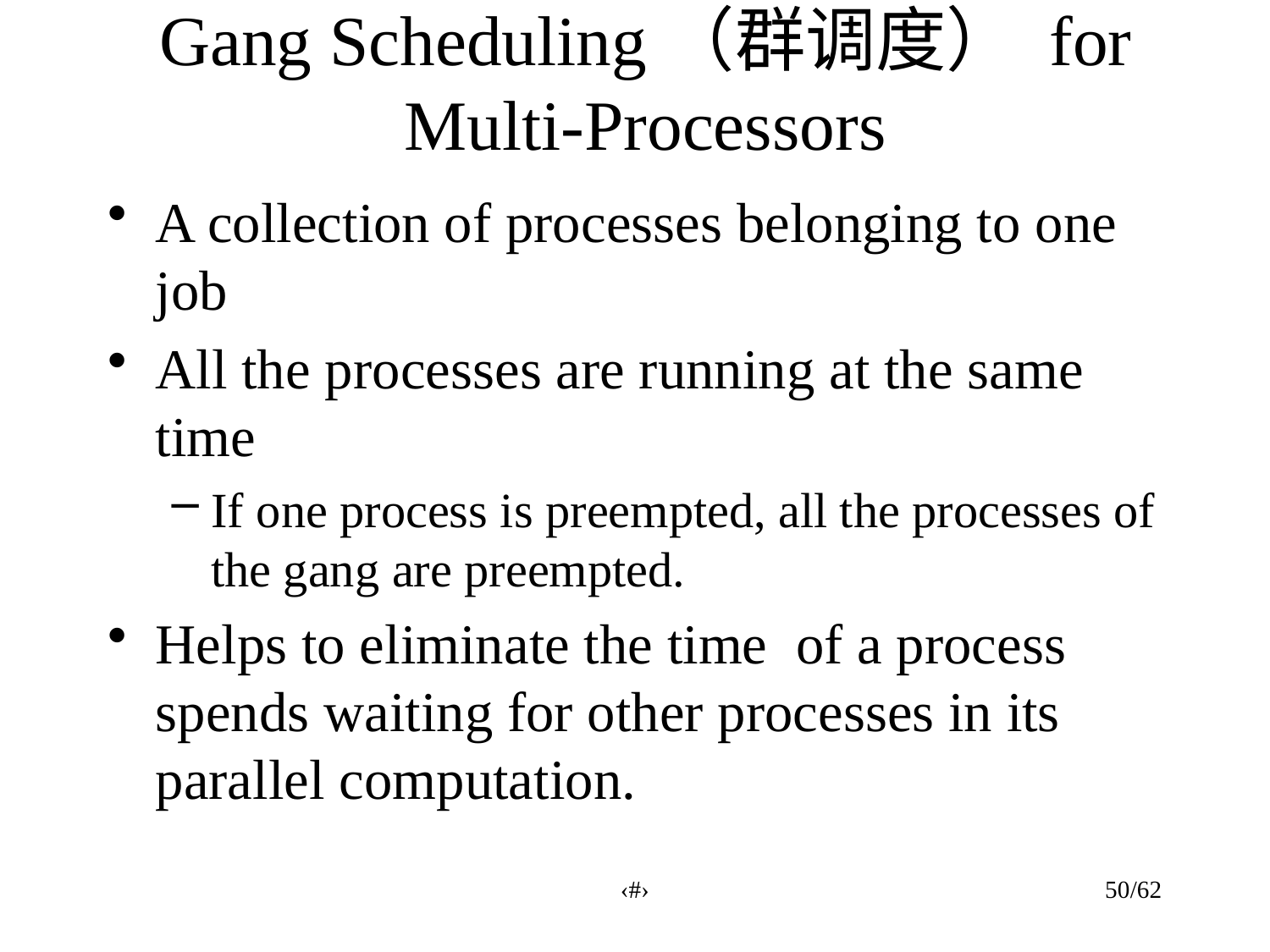

# Gang Scheduling（群调度） for Multi-Processors
A collection of processes belonging to one job
All the processes are running at the same time
If one process is preempted, all the processes of the gang are preempted.
Helps to eliminate the time  of a process spends waiting for other processes in its parallel computation.

‹#›
50/62